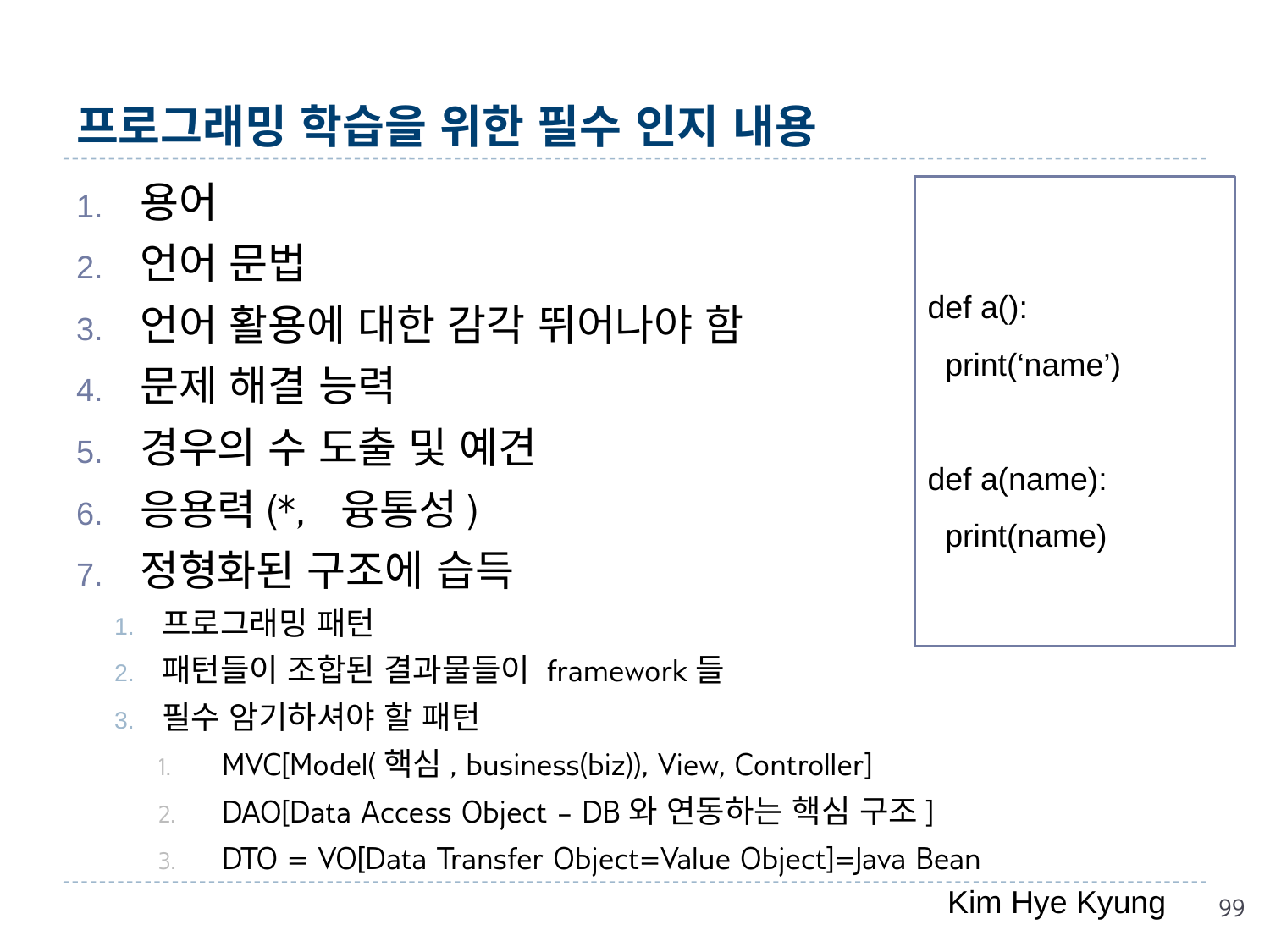

# 프로그래밍 학습을 위한 필수 인지 내용
용어
언어 문법
언어 활용에 대한 감각 뛰어나야 함
문제 해결 능력
경우의 수 도출 및 예견
응용력(*,  융통성)
정형화된 구조에 습득
프로그래밍 패턴
패턴들이 조합된 결과물들이 framework들
필수 암기하셔야 할 패턴
MVC[Model(핵심, business(biz)), View, Controller]
DAO[Data Access Object – DB와 연동하는 핵심 구조]
DTO = VO[Data Transfer Object=Value Object]=Java Bean
def a():
  print(‘name’)

def a(name):
  print(name)
99